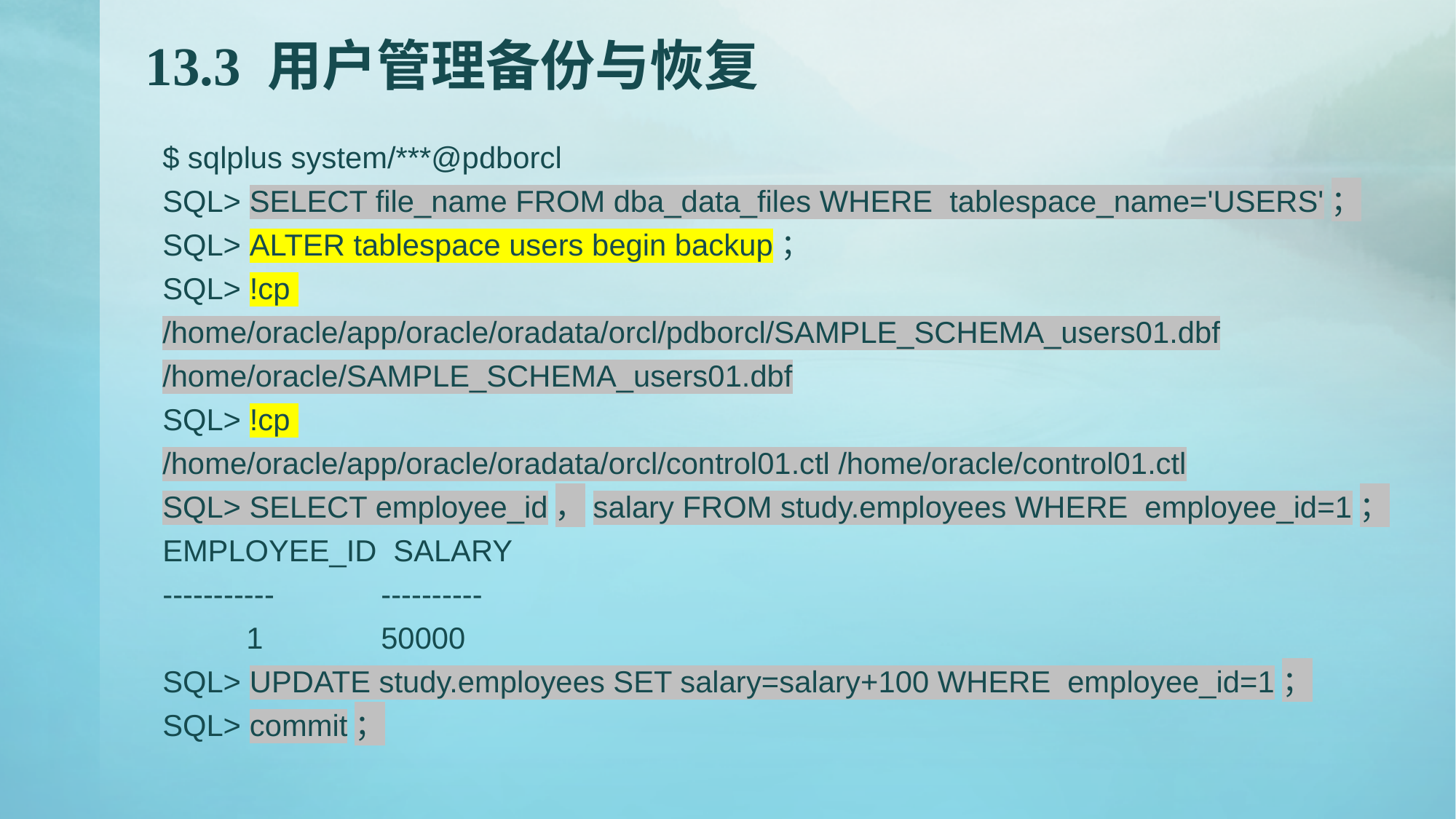

# 13.3 用户管理备份与恢复
$ sqlplus system/***@pdborcl
SQL> SELECT file_name FROM dba_data_files WHERE  tablespace_name='USERS'；
SQL> ALTER tablespace users begin backup；
SQL> !cp
/home/oracle/app/oracle/oradata/orcl/pdborcl/SAMPLE_SCHEMA_users01.dbf /home/oracle/SAMPLE_SCHEMA_users01.dbf
SQL> !cp
/home/oracle/app/oracle/oradata/orcl/control01.ctl /home/oracle/control01.ctl
SQL> SELECT employee_id，salary FROM study.employees WHERE  employee_id=1；
EMPLOYEE_ID  SALARY
-----------	----------
          1		50000
SQL> UPDATE study.employees SET salary=salary+100 WHERE  employee_id=1；
SQL> commit；